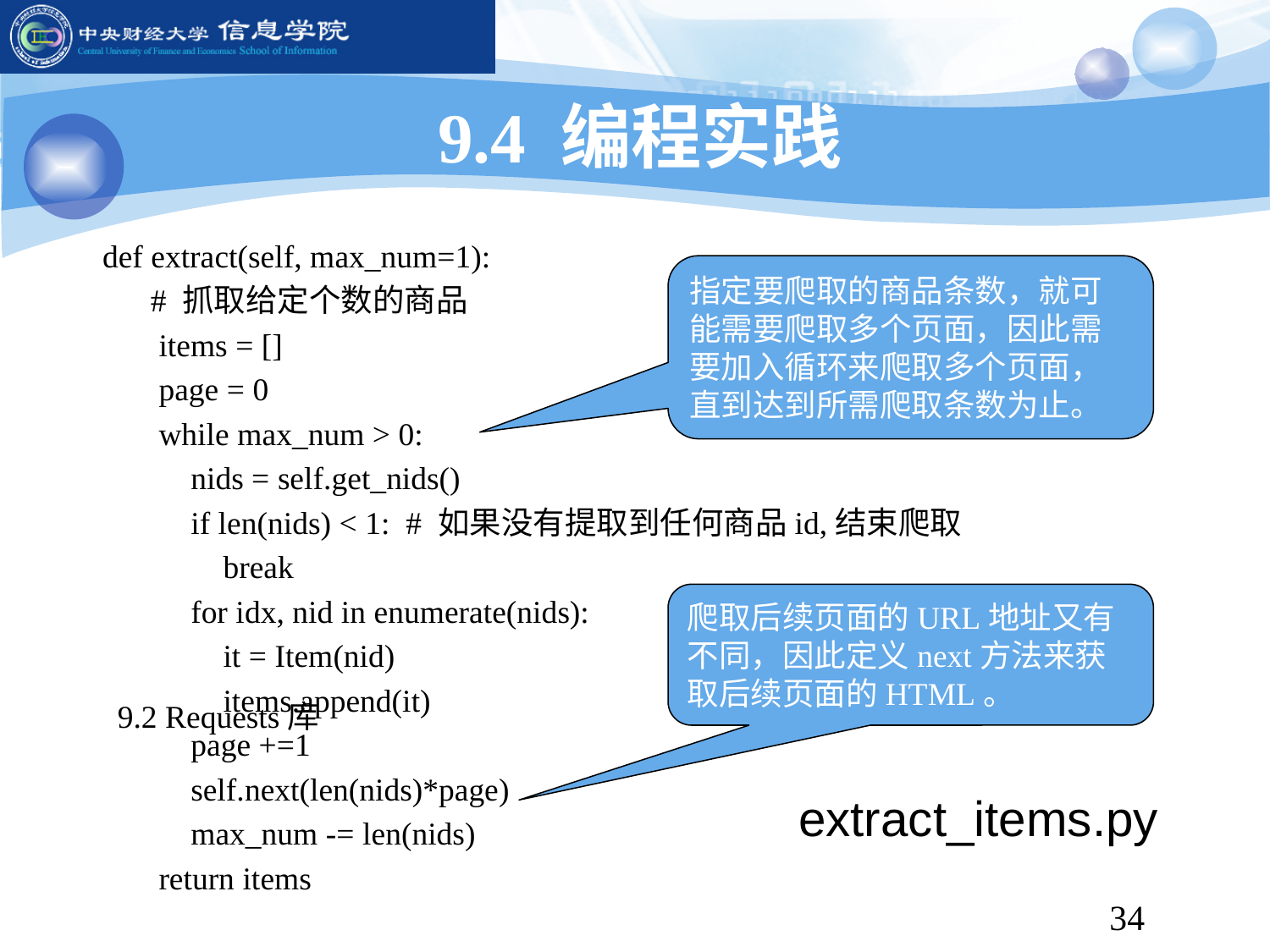

9.4 编程实践
 def extract(self, max_num=1):
       # 抓取给定个数的商品
        items = []
        page = 0
        while max_num > 0:
            nids = self.get_nids()
            if len(nids) < 1:  # 如果没有提取到任何商品id,结束爬取
                break
            for idx, nid in enumerate(nids):
                it = Item(nid)
                items.append(it)
            page +=1
            self.next(len(nids)*page)
            max_num -= len(nids)
        return items
指定要爬取的商品条数，就可能需要爬取多个页面，因此需要加入循环来爬取多个页面，直到达到所需爬取条数为止。
爬取后续页面的URL地址又有不同，因此定义next方法来获取后续页面的HTML。
9.2 Requests库
extract_items.py